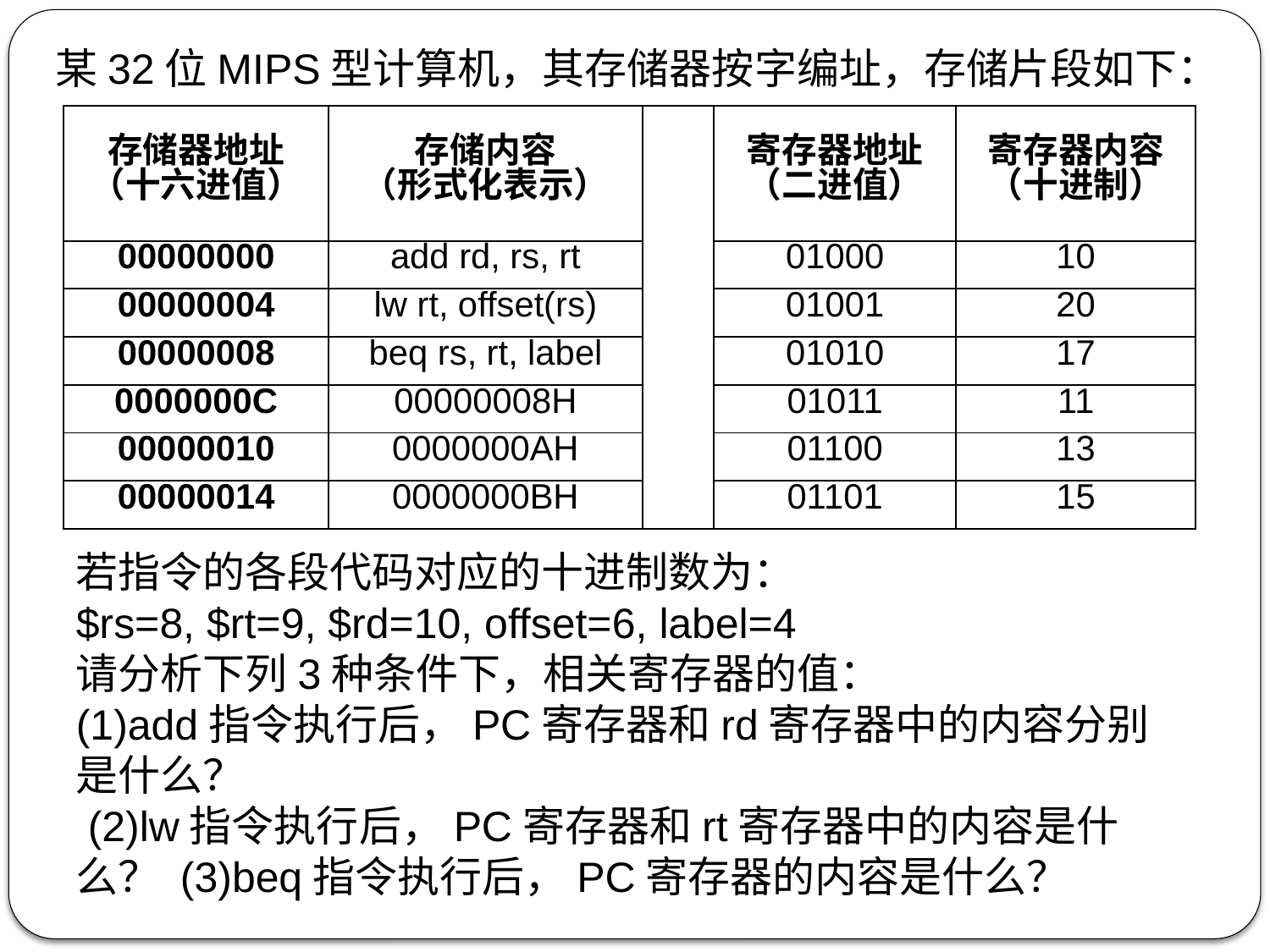

# 某32位MIPS型计算机，其存储器按字编址，存储片段如下：
| 存储器地址 （十六进值） | 存储内容 （形式化表示） |  | 寄存器地址（二进值） | 寄存器内容（十进制） |
| --- | --- | --- | --- | --- |
| 00000000 | add rd, rs, rt |  | 01000 | 10 |
| 00000004 | lw rt, offset(rs) |  | 01001 | 20 |
| 00000008 | beq rs, rt, label |  | 01010 | 17 |
| 0000000C | 00000008H |  | 01011 | 11 |
| 00000010 | 0000000AH |  | 01100 | 13 |
| 00000014 | 0000000BH |  | 01101 | 15 |
若指令的各段代码对应的十进制数为：
$rs=8, $rt=9, $rd=10, offset=6, label=4
请分析下列3种条件下，相关寄存器的值：
(1)add指令执行后，PC寄存器和rd寄存器中的内容分别是什么？
 (2)lw指令执行后，PC寄存器和rt寄存器中的内容是什么？ (3)beq指令执行后，PC寄存器的内容是什么？